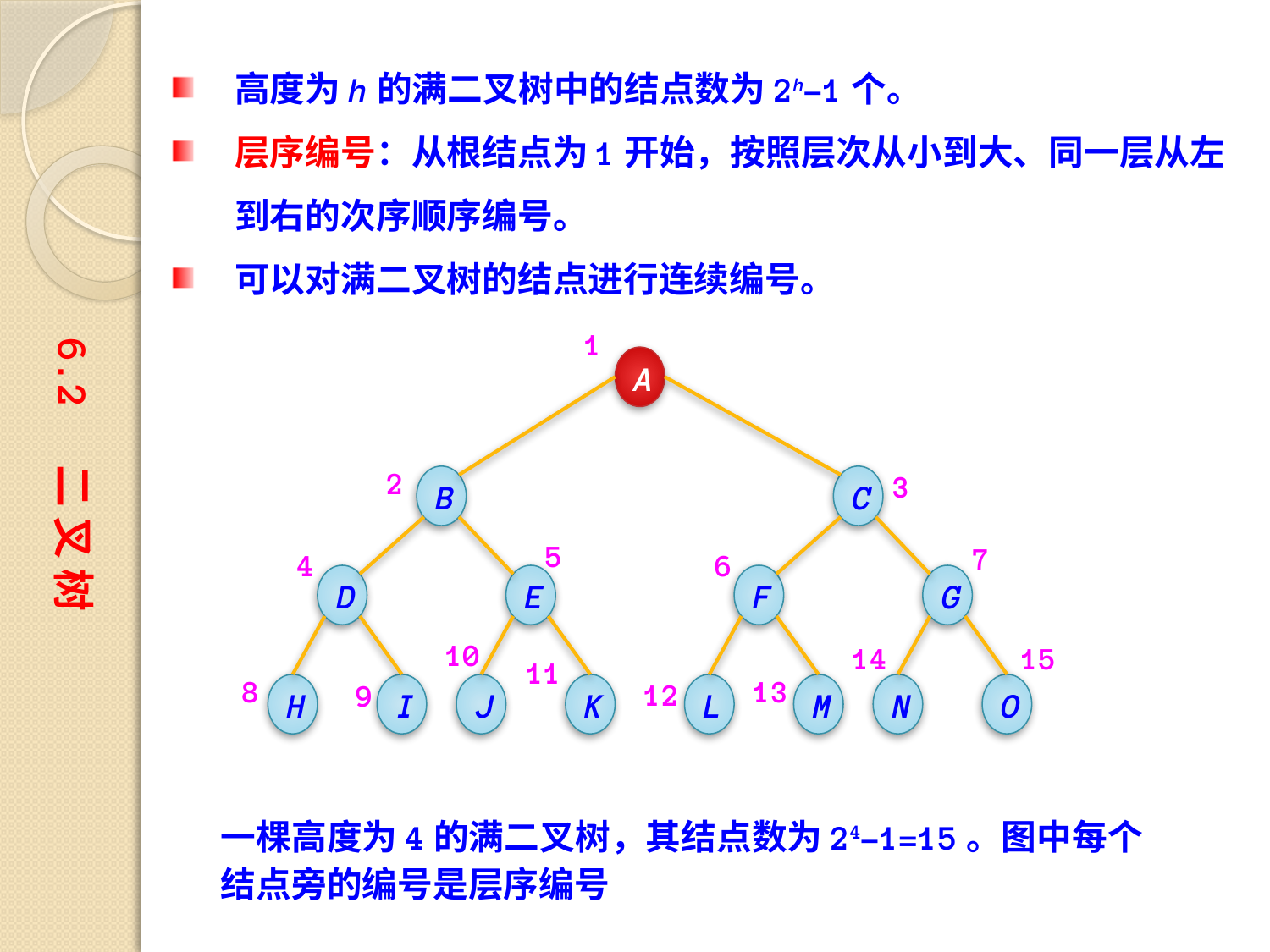

高度为h的满二叉树中的结点数为2h-1个。
层序编号：从根结点为1开始，按照层次从小到大、同一层从左到右的次序顺序编号。
可以对满二叉树的结点进行连续编号。
1
A
2
B
C
3
5
7
6
4
D
E
F
G
10
14
15
11
8
13
H
I
J
K
12
L
M
N
O
9
6.2  二 叉 树
一棵高度为4的满二叉树，其结点数为24-1=15。图中每个结点旁的编号是层序编号